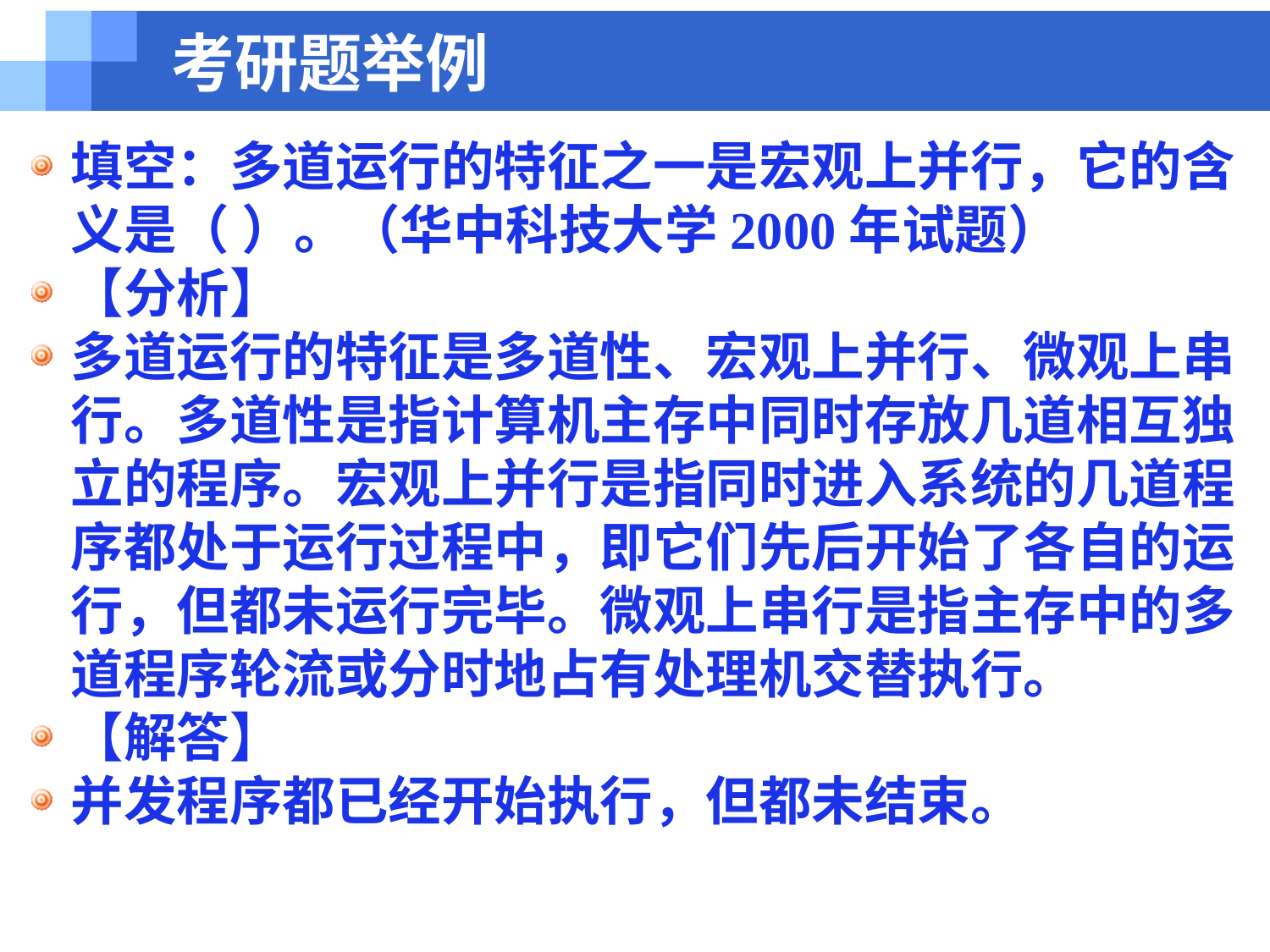

# 考研题举例
填空：多道运行的特征之一是宏观上并行，它的含义是（ ）。（华中科技大学2000年试题）
【分析】
多道运行的特征是多道性、宏观上并行、微观上串行。多道性是指计算机主存中同时存放几道相互独立的程序。宏观上并行是指同时进入系统的几道程序都处于运行过程中，即它们先后开始了各自的运行，但都未运行完毕。微观上串行是指主存中的多道程序轮流或分时地占有处理机交替执行。
【解答】
并发程序都已经开始执行，但都未结束。